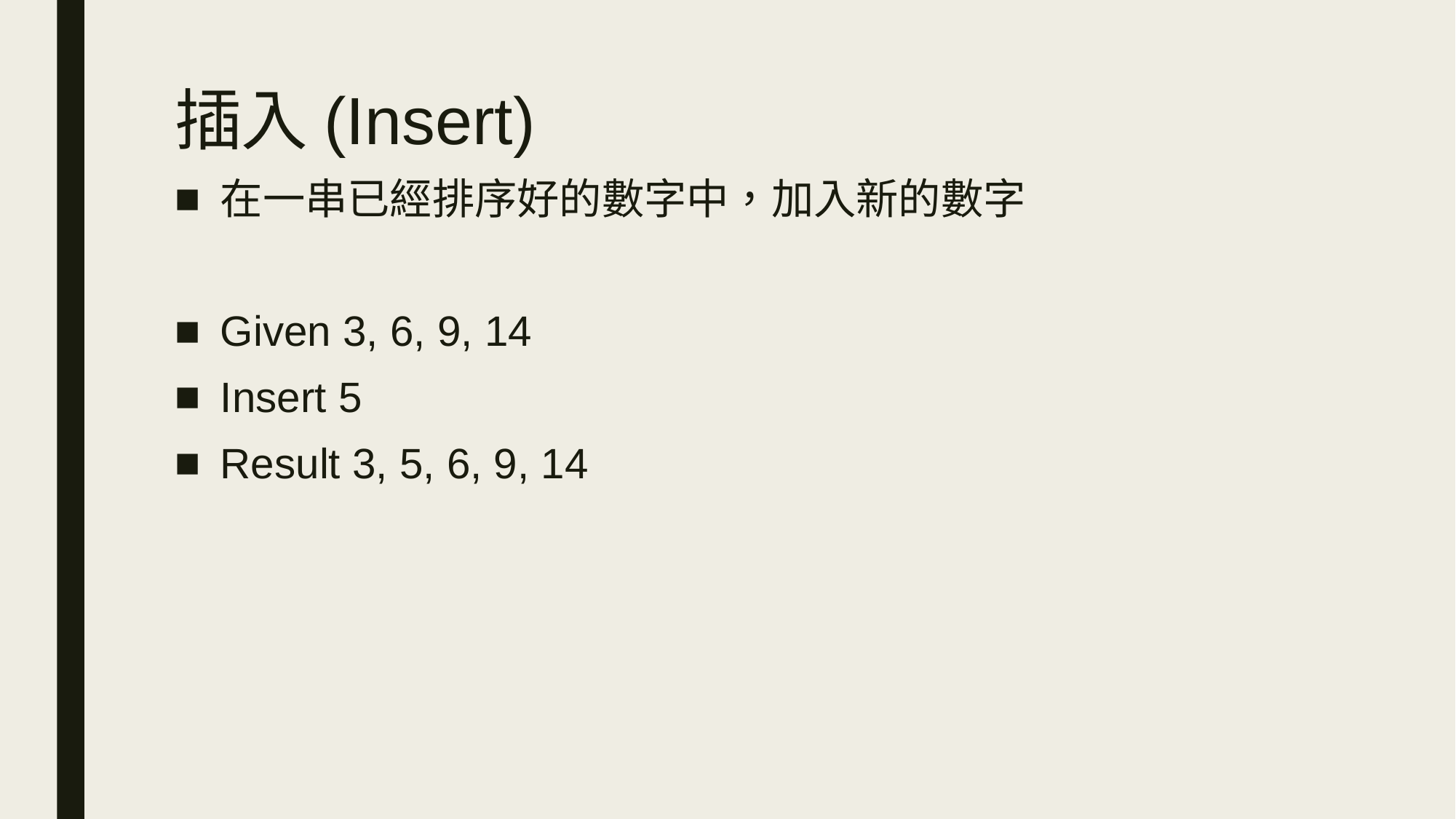

# 插入(Insert)
在一串已經排序好的數字中，加入新的數字

Given 3, 6, 9, 14
Insert 5
Result 3, 5, 6, 9, 14